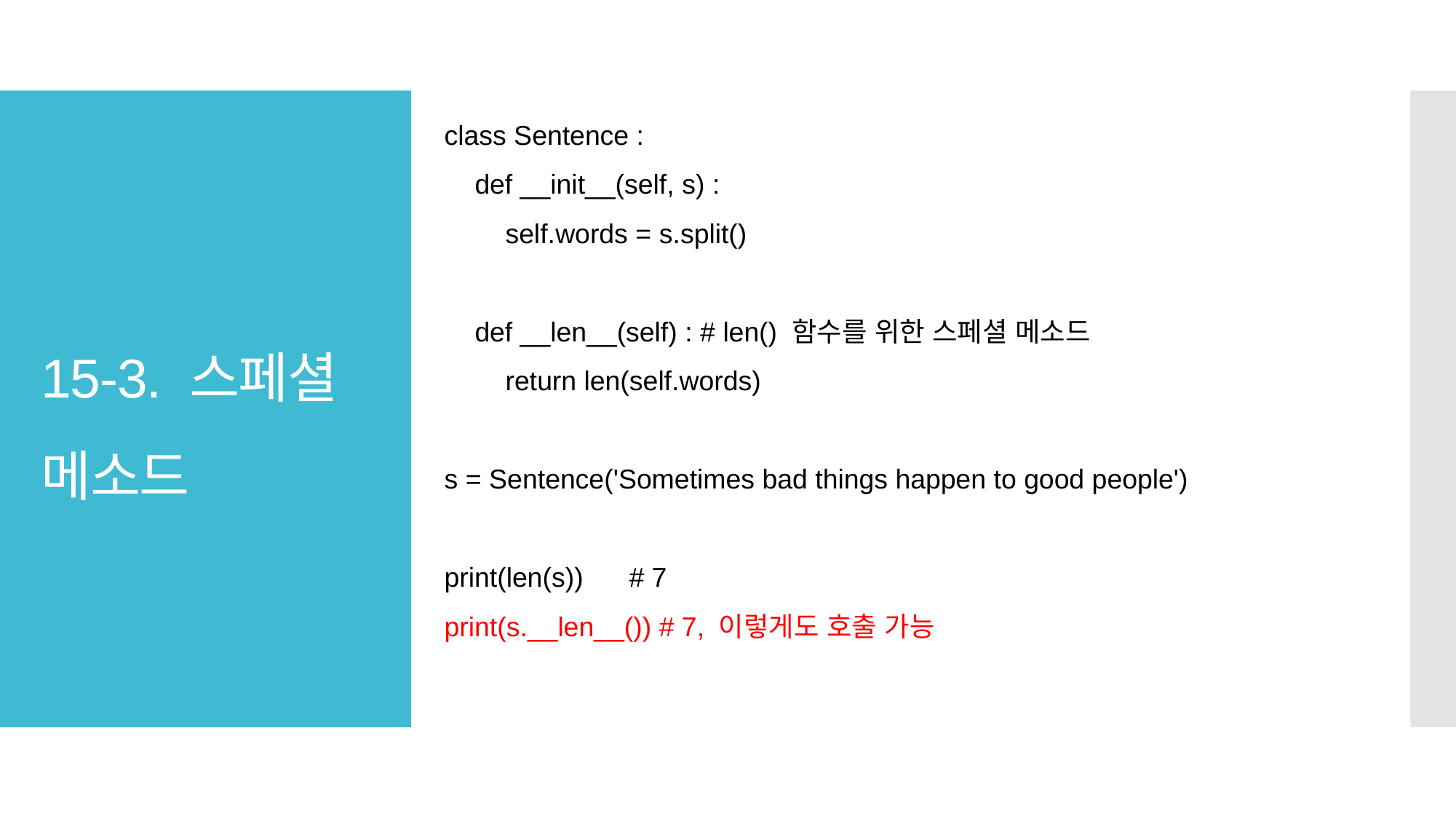

class Sentence :
    def __init__(self, s) :
        self.words = s.split()

    def __len__(self) : # len() 함수를 위한 스페셜 메소드
        return len(self.words)

s = Sentence('Sometimes bad things happen to good people')

print(len(s))      # 7
print(s.__len__()) # 7, 이렇게도 호출 가능
# 15-3. 스페셜 메소드